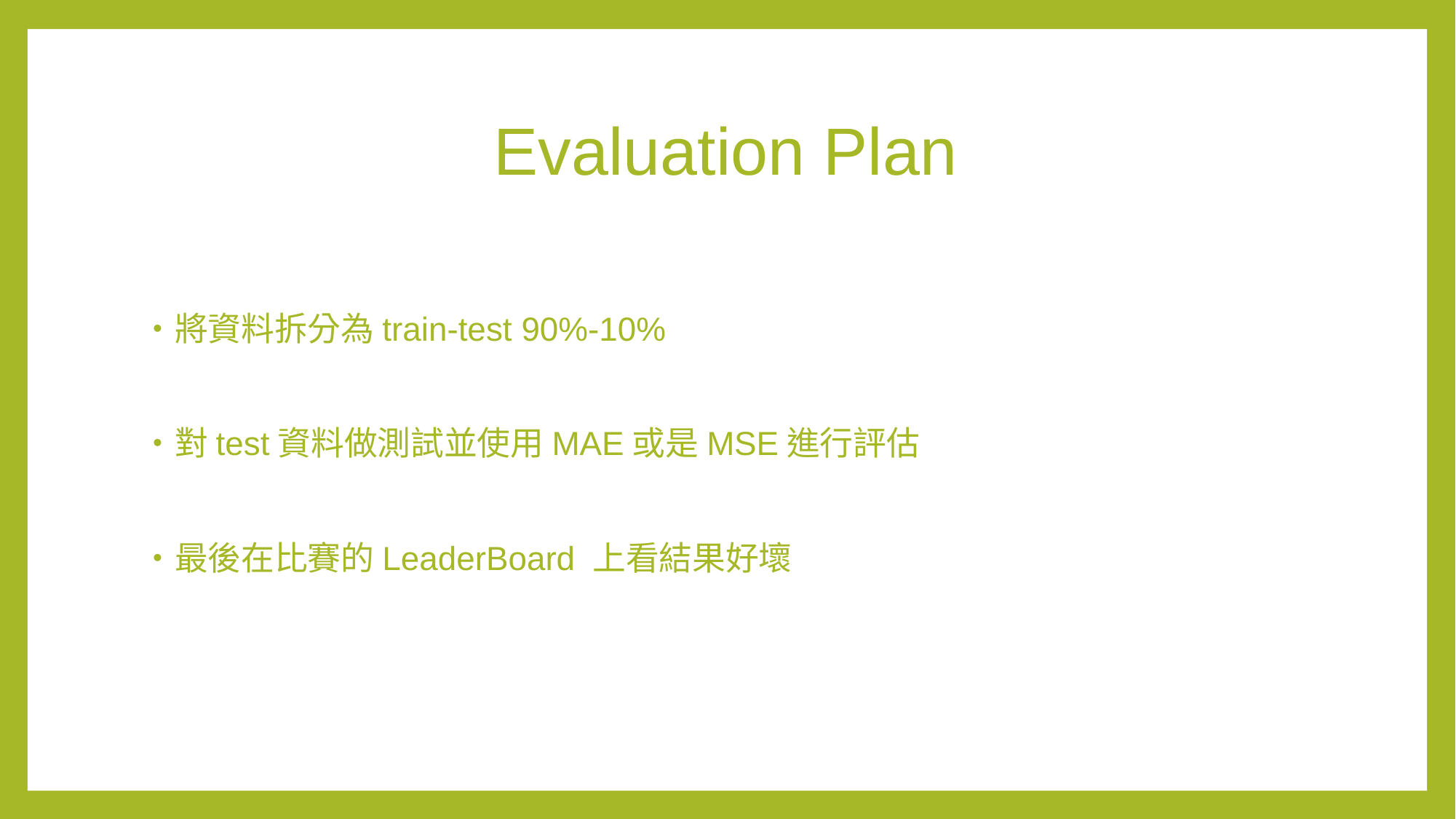

# Evaluation Plan

將資料拆分為train-test 90%-10%

對test資料做測試並使用MAE或是MSE進行評估

最後在比賽的LeaderBoard 上看結果好壞